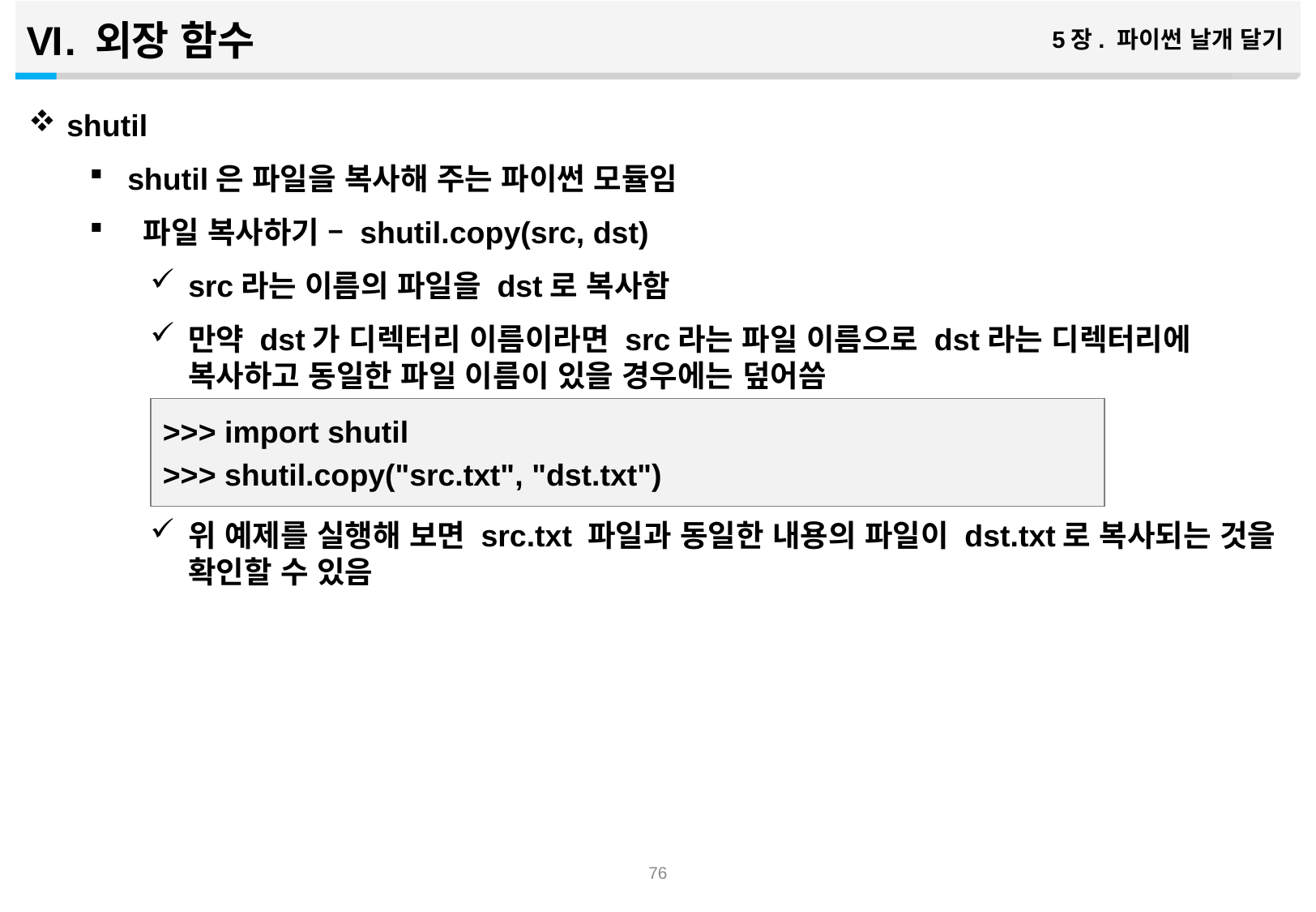

외장 함수
5장. 파이썬 날개 달기
shutil
shutil은 파일을 복사해 주는 파이썬 모듈임
 파일 복사하기 – shutil.copy(src, dst)
src라는 이름의 파일을 dst로 복사함
만약 dst가 디렉터리 이름이라면 src라는 파일 이름으로 dst라는 디렉터리에      복사하고 동일한 파일 이름이 있을 경우에는 덮어씀

위 예제를 실행해 보면 src.txt 파일과 동일한 내용의 파일이 dst.txt로 복사되는 것을 확인할 수 있음

>>> import shutil
>>> shutil.copy("src.txt", "dst.txt")
76